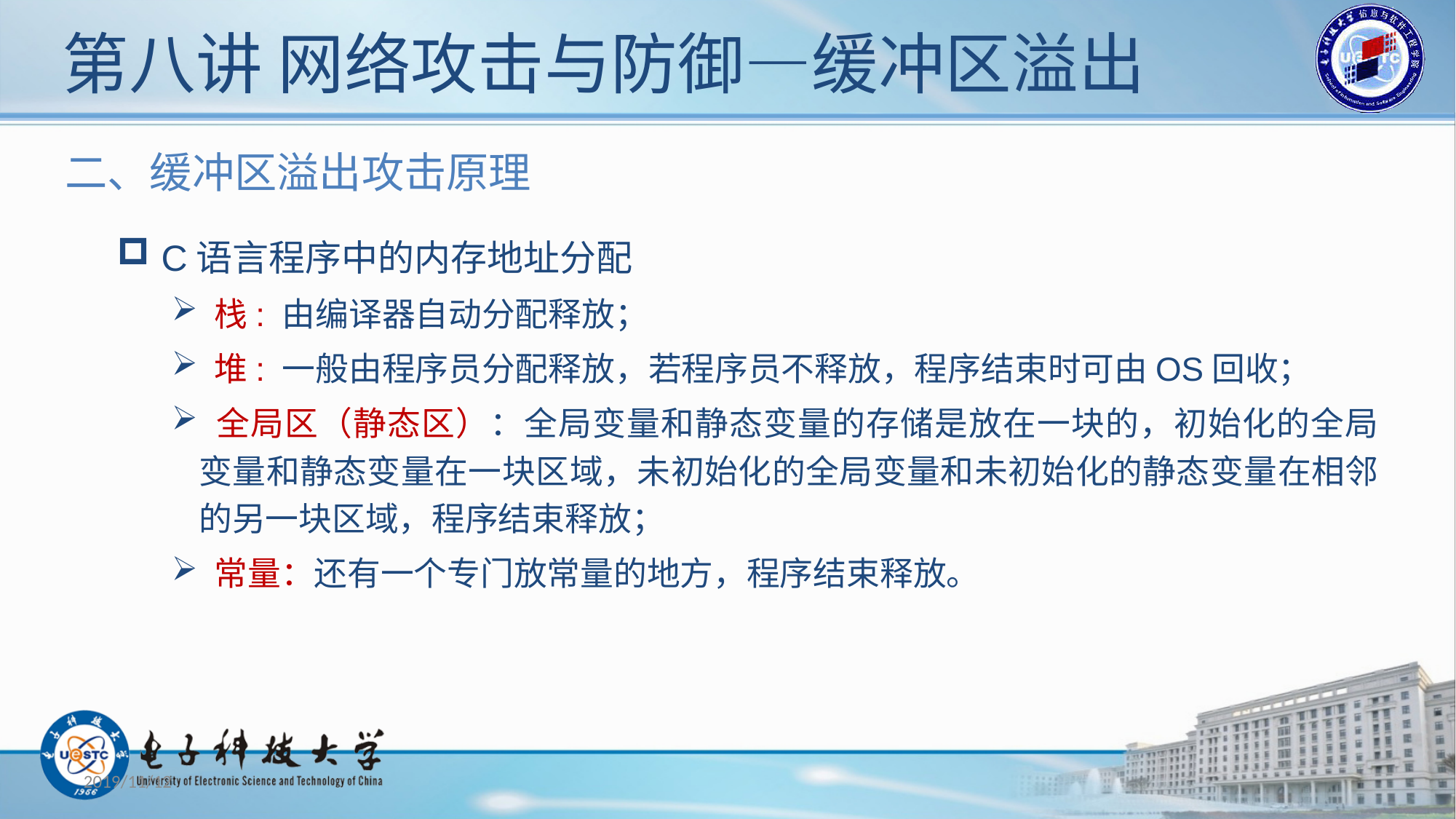

# 第八讲 网络攻击与防御—缓冲区溢出
二、缓冲区溢出攻击原理
 C语言程序中的内存地址分配
 栈: 由编译器自动分配释放；
 堆: 一般由程序员分配释放，若程序员不释放，程序结束时可由OS回收；
 全局区（静态区）：全局变量和静态变量的存储是放在一块的，初始化的全局变量和静态变量在一块区域，未初始化的全局变量和未初始化的静态变量在相邻的另一块区域，程序结束释放；
 常量：还有一个专门放常量的地方，程序结束释放。

2019/11/12